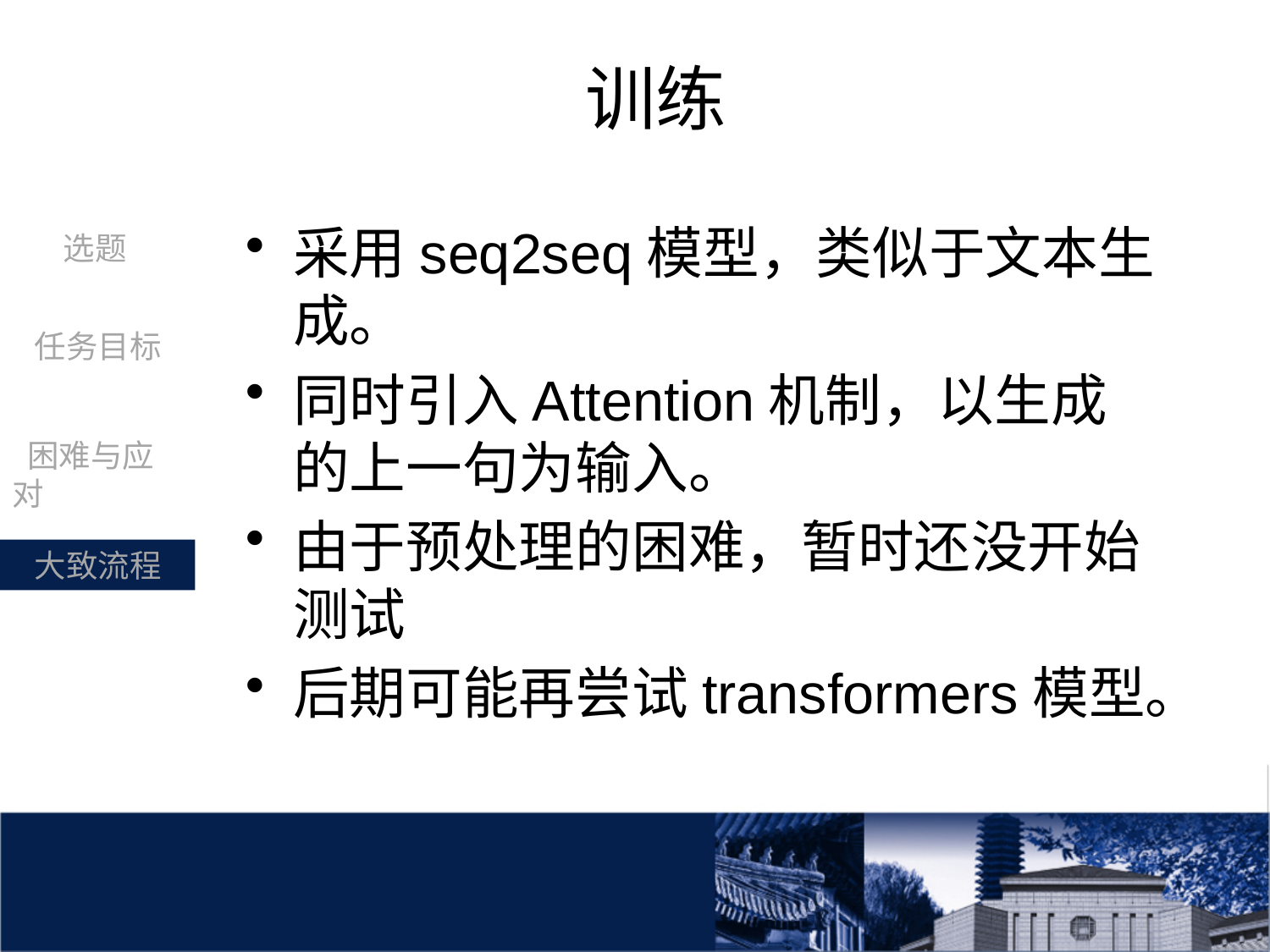

# 训练
采用seq2seq模型，类似于文本生成。
同时引入Attention机制，以生成的上一句为输入。
由于预处理的困难，暂时还没开始测试
后期可能再尝试transformers模型。
      选题
  任务目标
 困难与应对
  大致流程